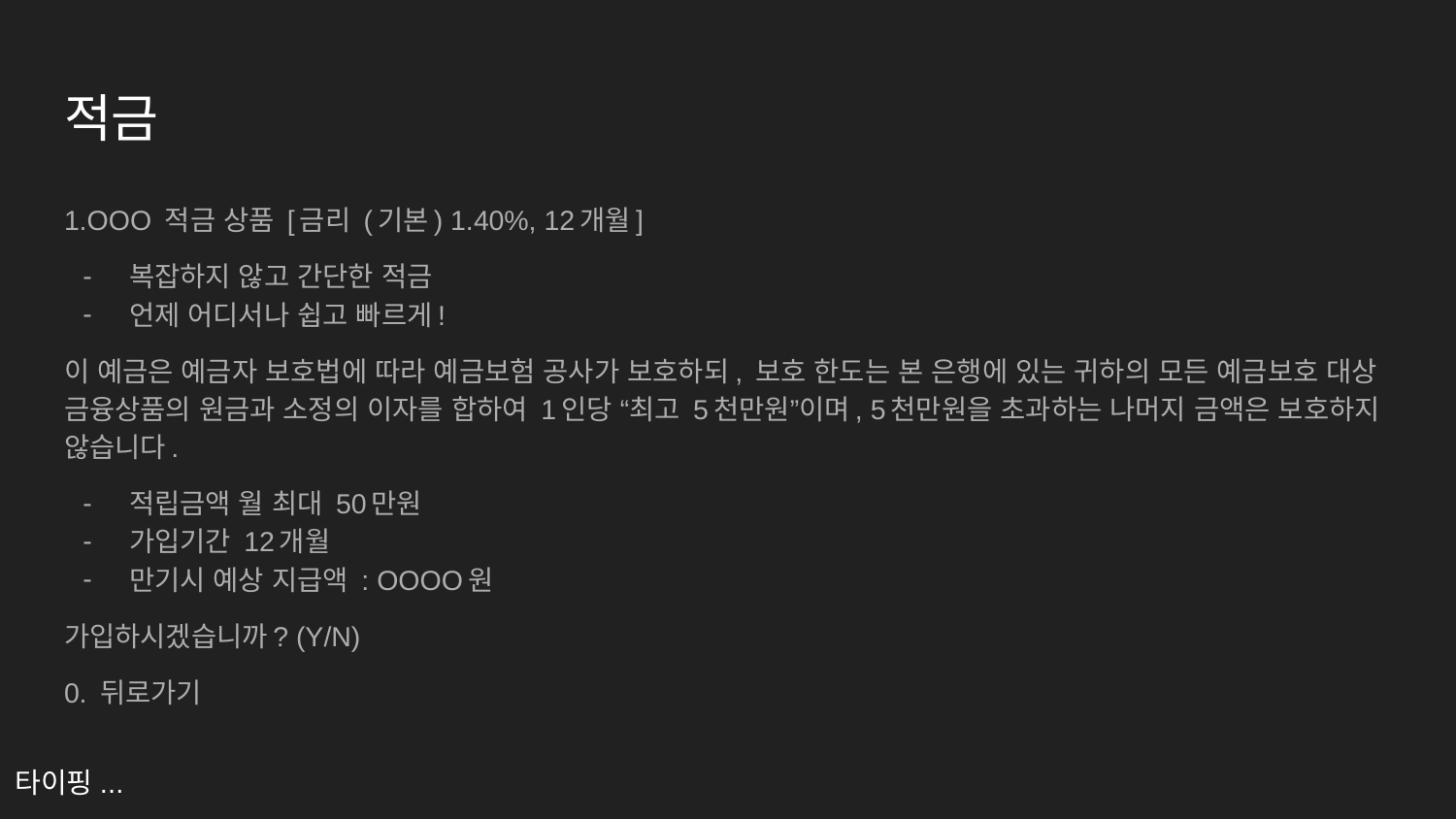

# 적금
1.OOO 적금 상품 [금리 (기본) 1.40%, 12개월]
복잡하지 않고 간단한 적금
언제 어디서나 쉽고 빠르게!
이 예금은 예금자 보호법에 따라 예금보험 공사가 보호하되, 보호 한도는 본 은행에 있는 귀하의 모든 예금보호 대상 금융상품의 원금과 소정의 이자를 합하여 1인당 “최고 5천만원”이며, 5천만원을 초과하는 나머지 금액은 보호하지 않습니다.
적립금액 월 최대 50만원
가입기간 12개월
만기시 예상 지급액 : OOOO원
가입하시겠습니까? (Y/N)
0. 뒤로가기
타이핑...